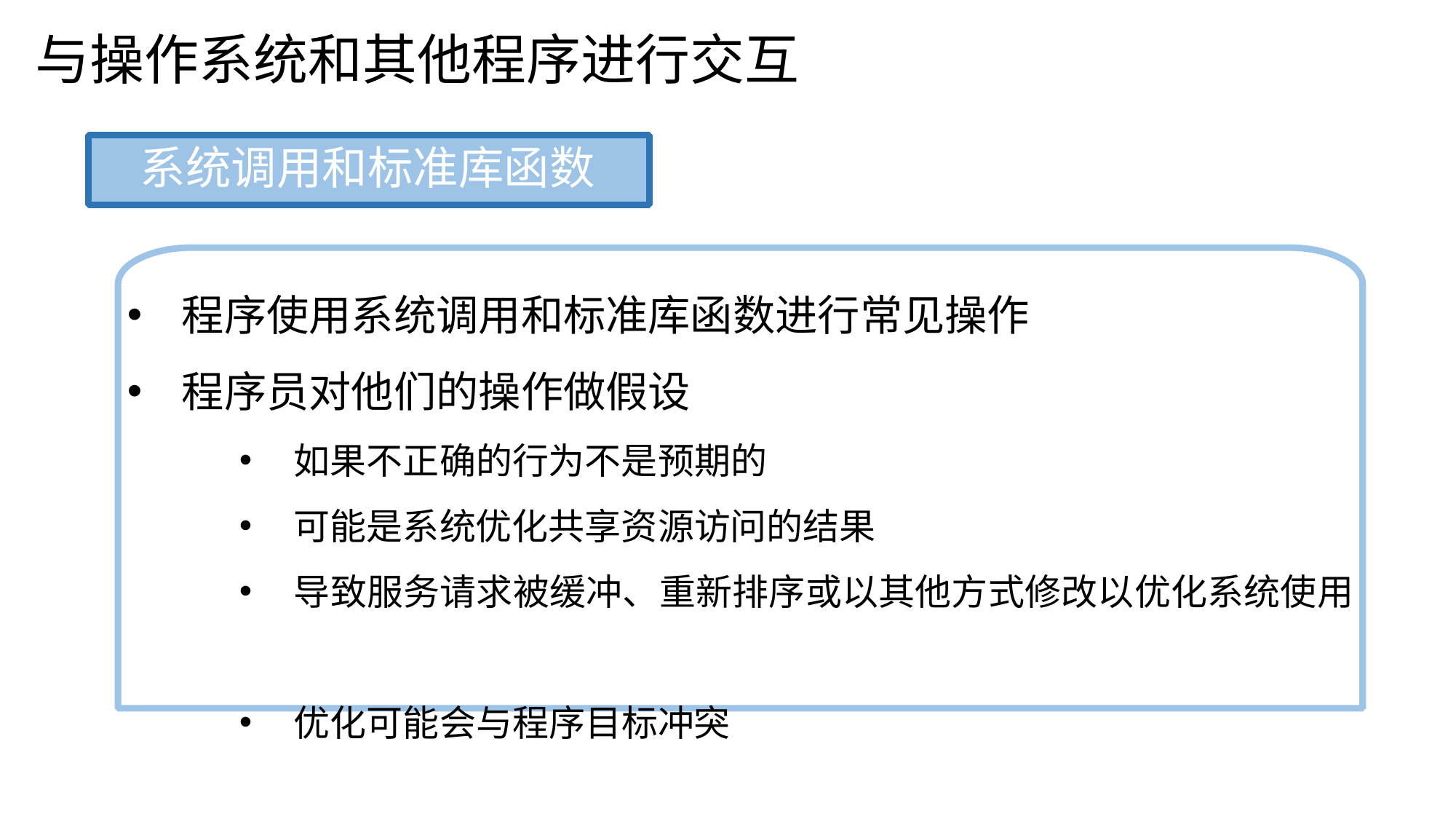

与操作系统和其他程序进行交互

系统调用和标准库函数
程序使用系统调用和标准库函数进行常见操作
程序员对他们的操作做假设
如果不正确的行为不是预期的
可能是系统优化共享资源访问的结果
导致服务请求被缓冲、重新排序或以其他方式修改以优化系统使用
优化可能会与程序目标冲突